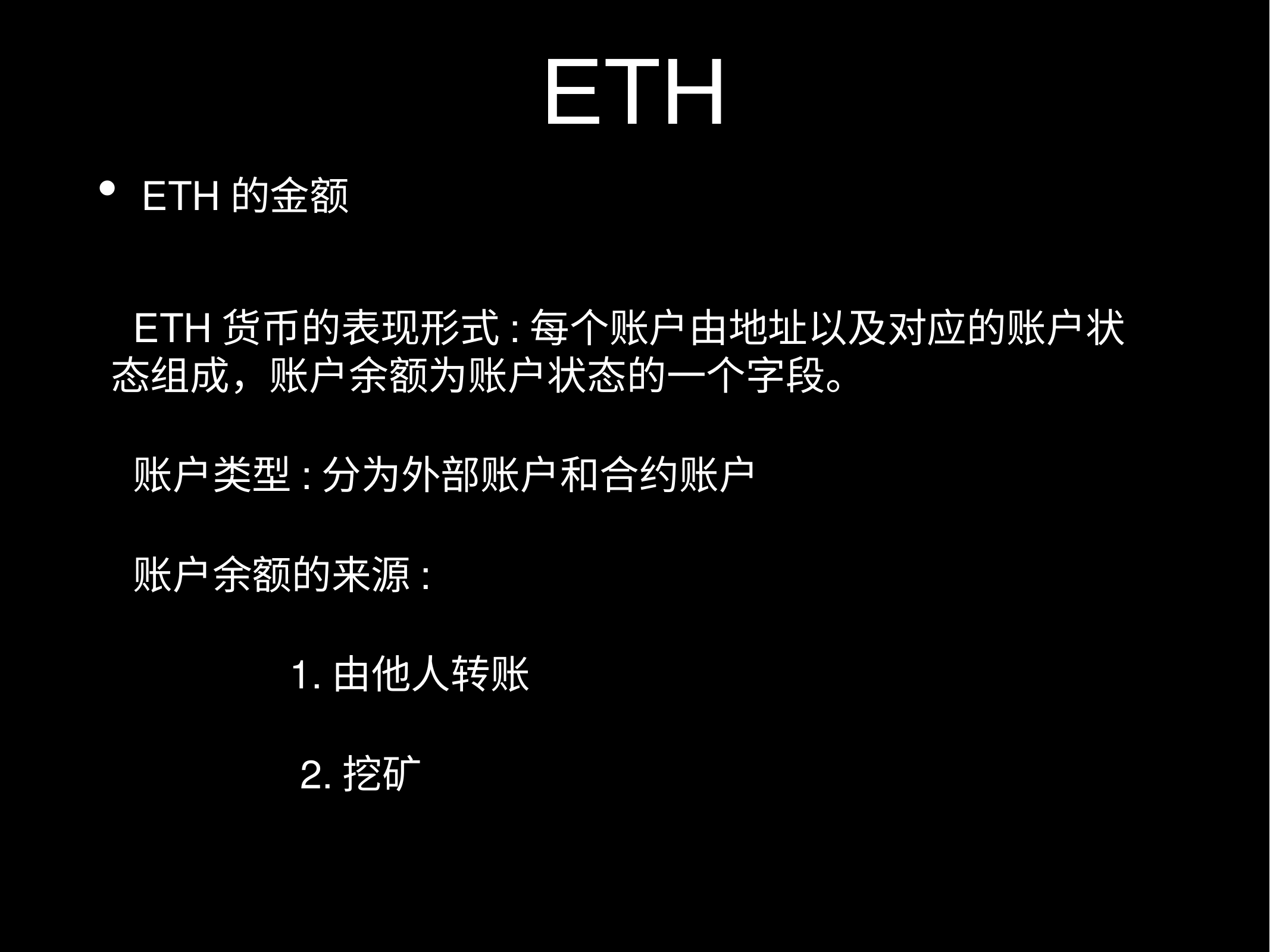

# ETH
ETH的金额
ETH货币的表现形式:每个账户由地址以及对应的账户状态组成，账户余额为账户状态的一个字段。
账户类型:分为外部账户和合约账户
账户余额的来源:
1.由他人转账
 2.挖矿